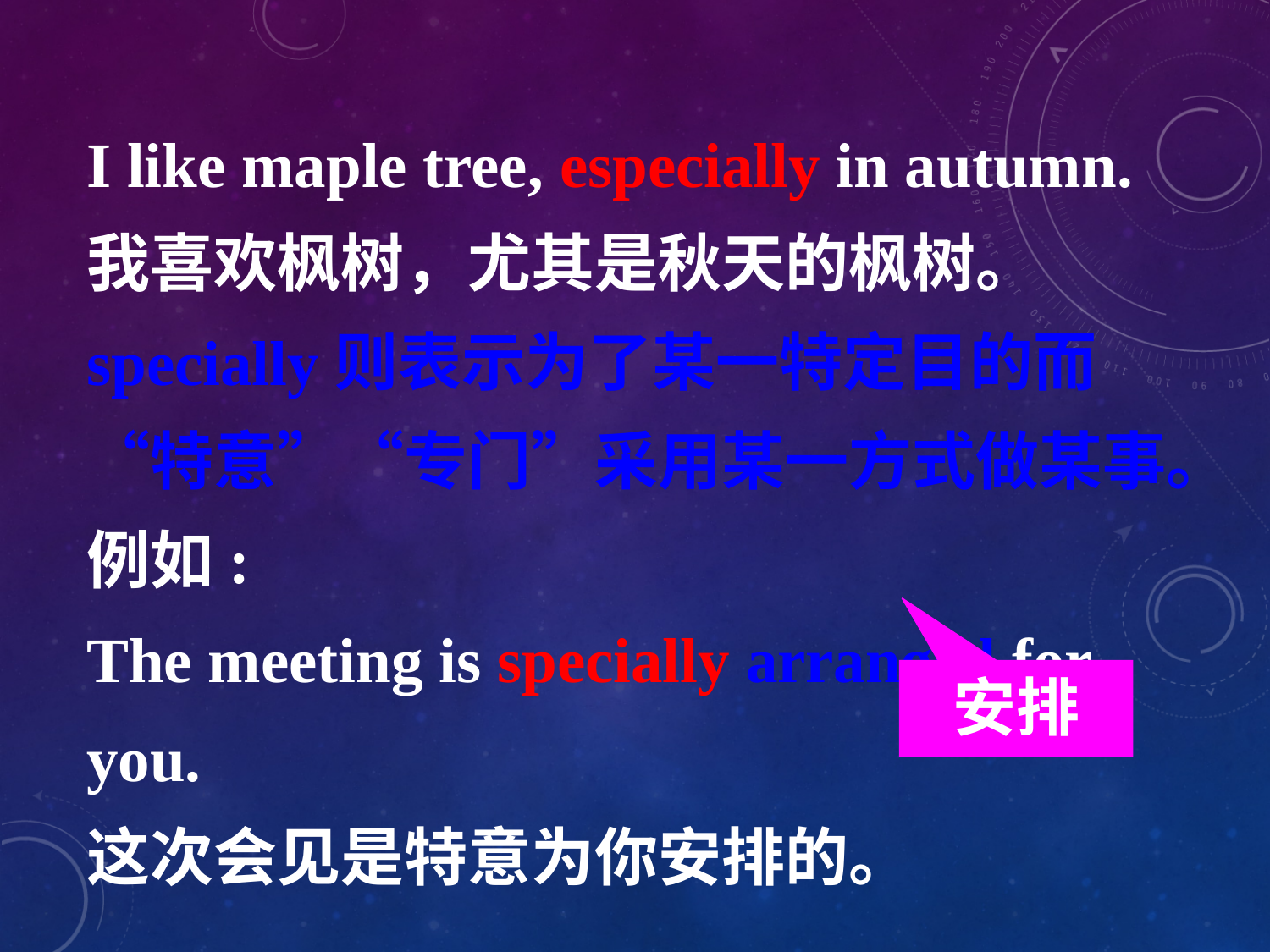

I like maple tree, especially in autumn.
我喜欢枫树，尤其是秋天的枫树。
specially则表示为了某一特定目的而“特意”“专门”采用某一方式做某事。例如:
The meeting is specially arranged for you.
这次会见是特意为你安排的。
安排